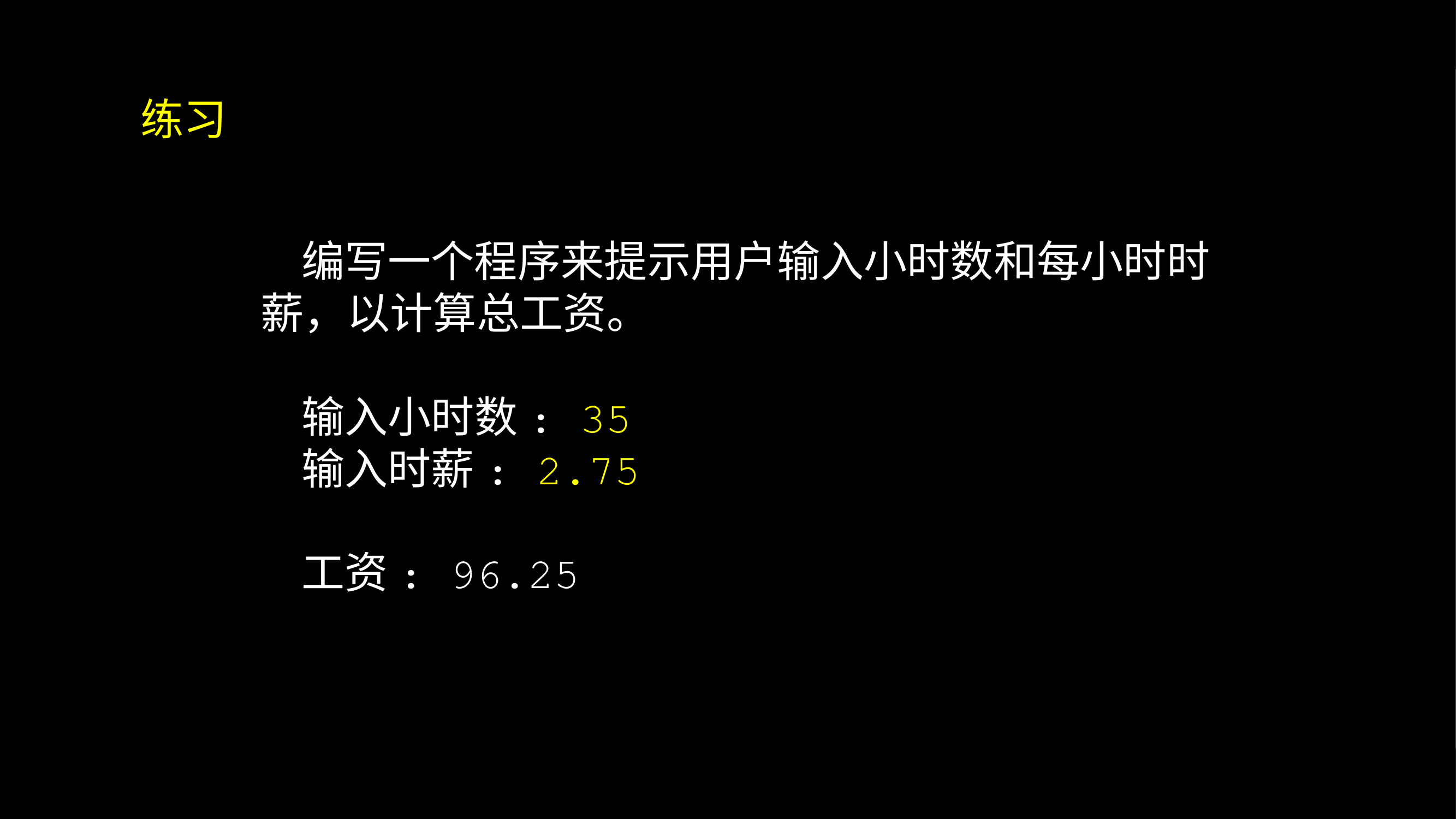

练习
编写一个程序来提示用户输入小时数和每小时时薪，以计算总工资。

输入小时数: 35
输入时薪: 2.75

工资: 96.25